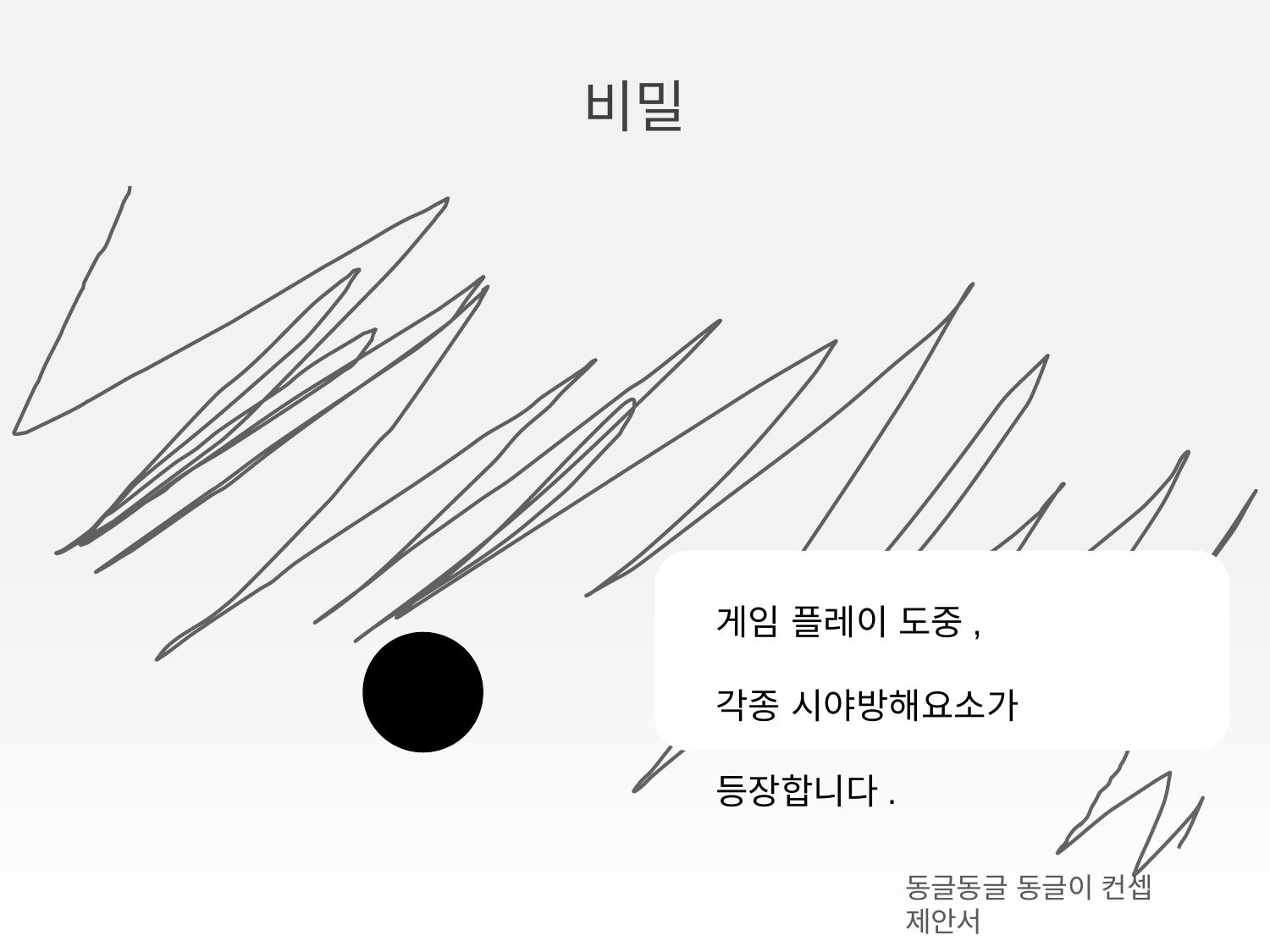

비밀

게임 플레이 도중,
각종 시야방해요소가 등장합니다.

동글동글 동글이 컨셉 제안서